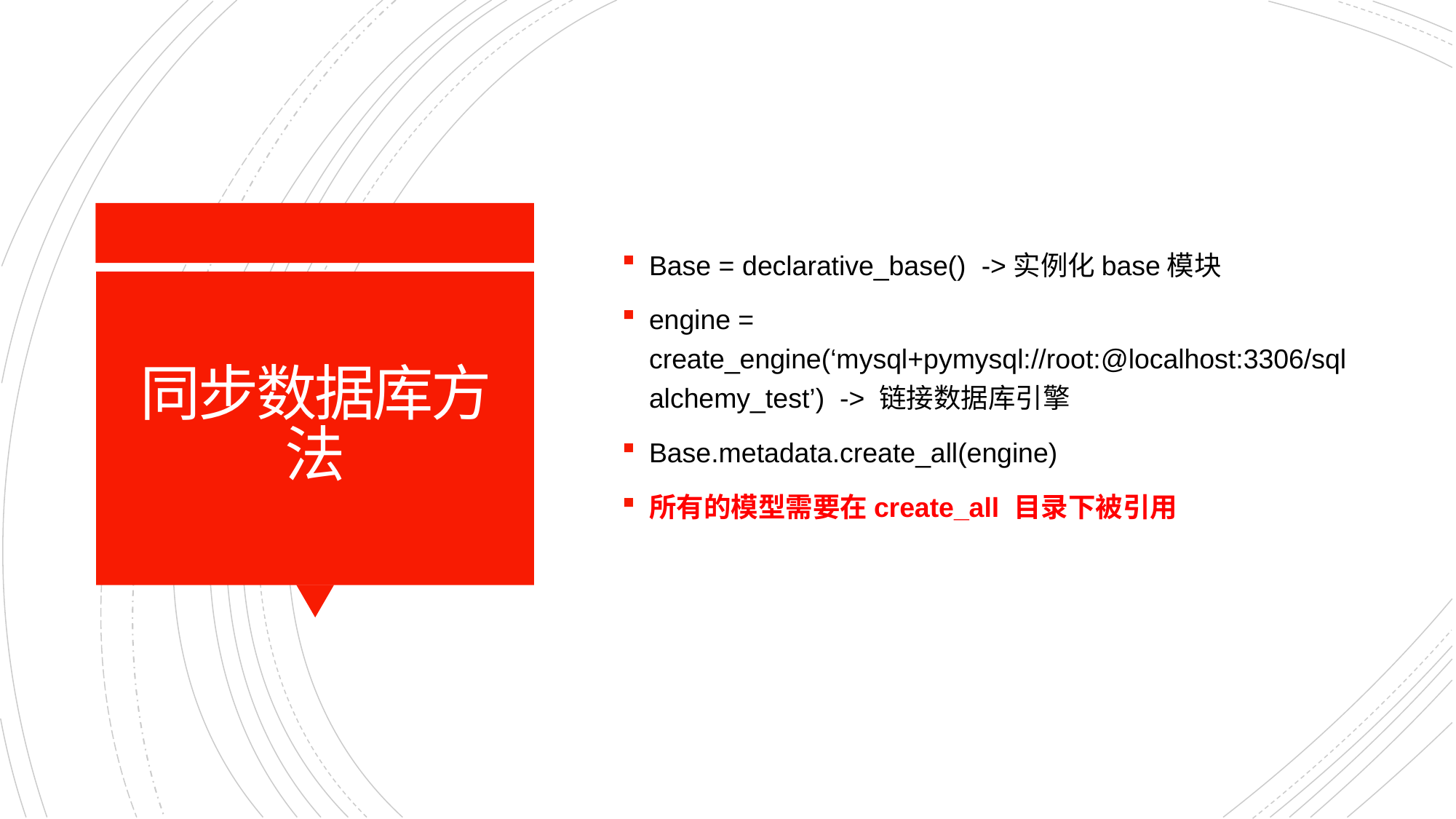

Base = declarative_base()  ->实例化base模块
engine = create_engine(‘mysql+pymysql://root:@localhost:3306/sqlalchemy_test’)  -> 链接数据库引擎
Base.metadata.create_all(engine)
所有的模型需要在create_all 目录下被引用

# 同步数据库方法